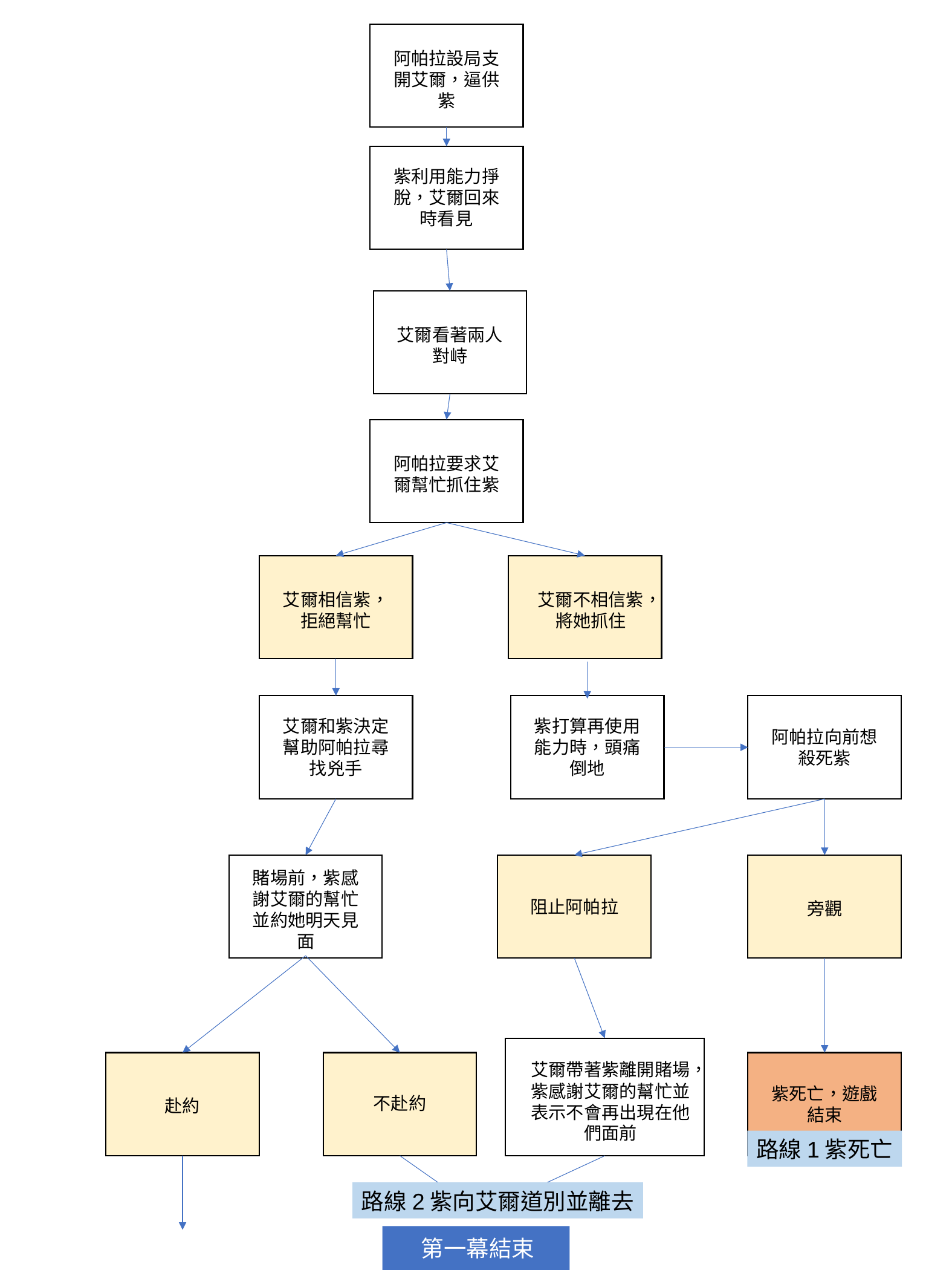

阿帕拉設局支開艾爾，逼供紫

紫利用能力掙脫，艾爾回來時看見

艾爾看著兩人對峙

阿帕拉要求艾爾幫忙抓住紫

艾爾相信紫，拒絕幫忙

艾爾不相信紫，將她抓住

艾爾和紫決定幫助阿帕拉尋找兇手

紫打算再使用能力時，頭痛倒地

阿帕拉向前想殺死紫

賭場前，紫感謝艾爾的幫忙並約她明天見面

旁觀

阻止阿帕拉

艾爾帶著紫離開賭場，紫感謝艾爾的幫忙並表示不會再出現在他們面前

紫死亡，遊戲結束

赴約

不赴約
路線1紫死亡
路線2紫向艾爾道別並離去

第一幕結束